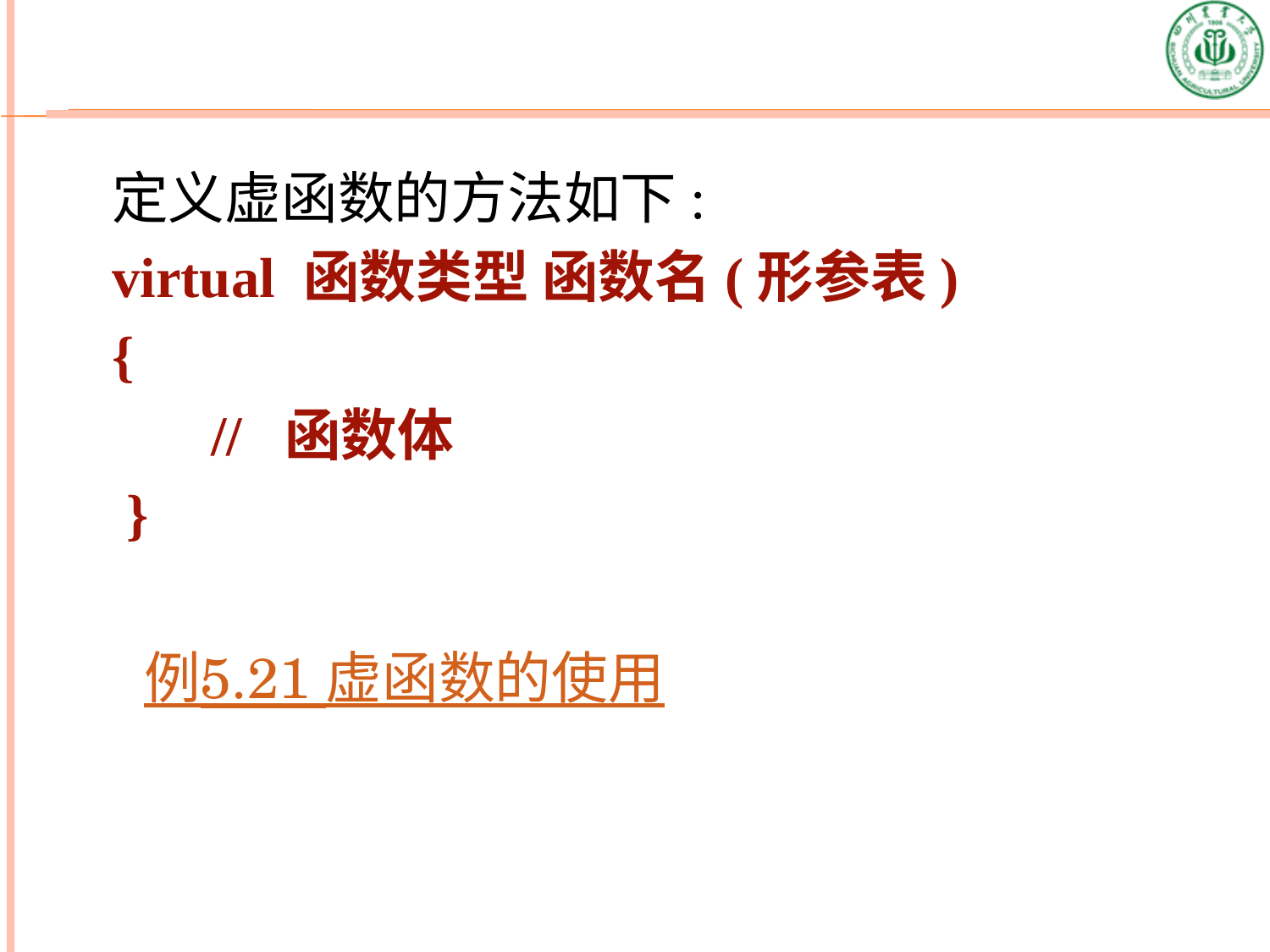

定义虚函数的方法如下:
virtual 函数类型 函数名(形参表)
{
       //  函数体
 }

例5.21 虚函数的使用